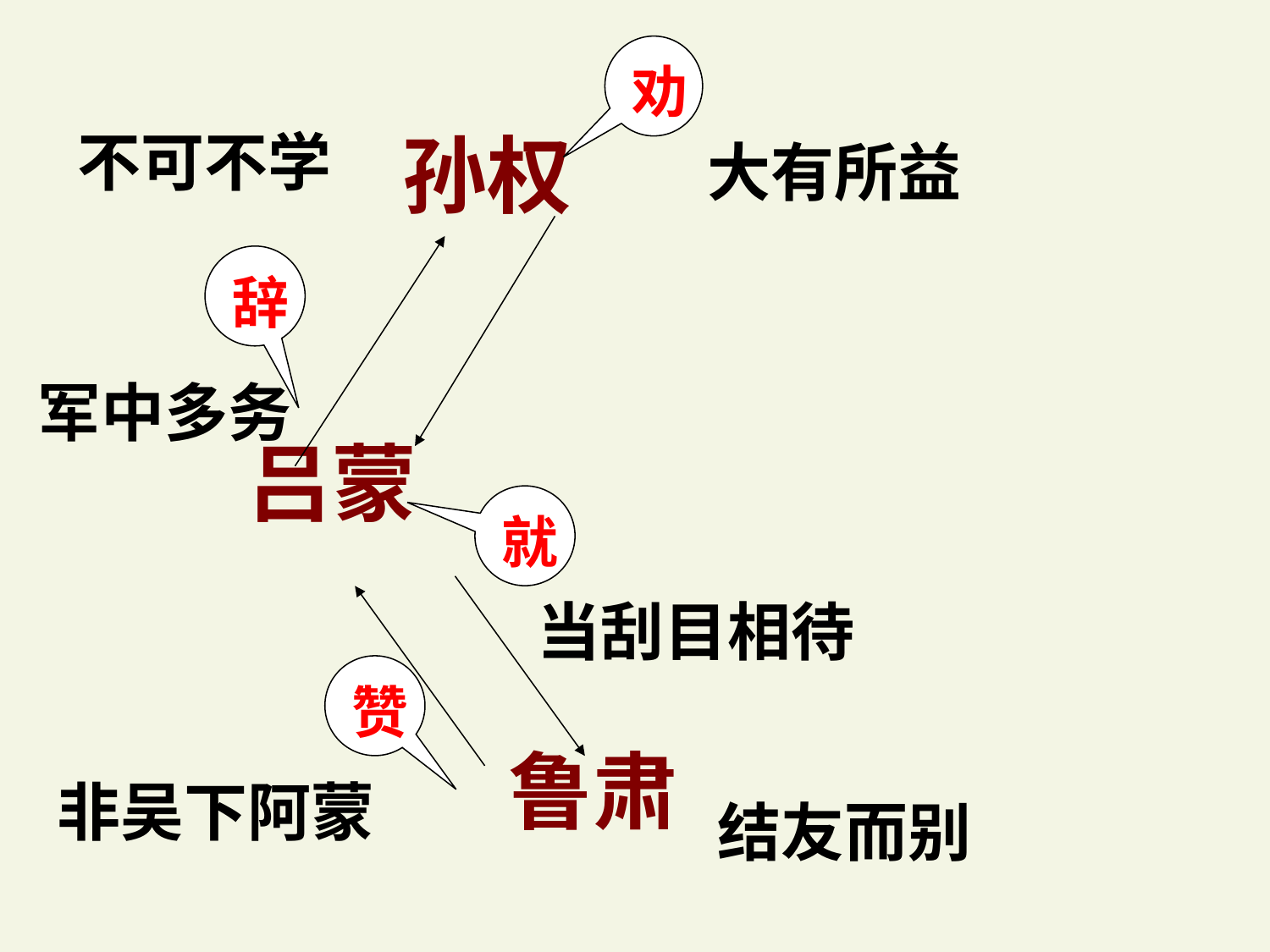

劝

       孙权

吕蒙

不可不学
大有所益

辞
军中多务
就

当刮目相待
赞
鲁肃
非吴下阿蒙
结友而别